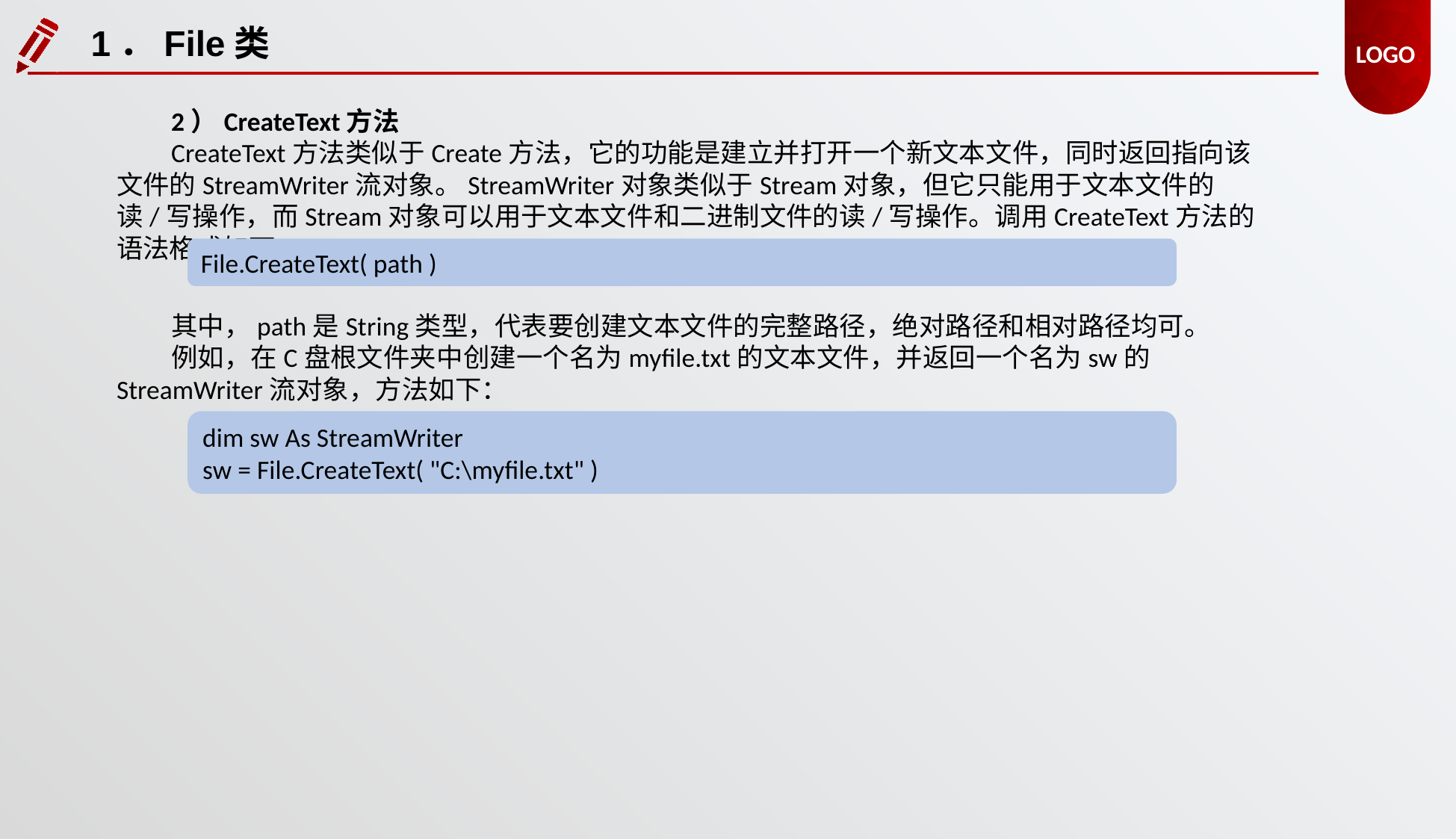

1．File类
2）CreateText方法
CreateText方法类似于Create方法，它的功能是建立并打开一个新文本文件，同时返回指向该文件的StreamWriter流对象。StreamWriter对象类似于Stream对象，但它只能用于文本文件的读/写操作，而Stream对象可以用于文本文件和二进制文件的读/写操作。调用CreateText方法的语法格式如下：
File.CreateText( path )
其中，path是String类型，代表要创建文本文件的完整路径，绝对路径和相对路径均可。
例如，在C盘根文件夹中创建一个名为myfile.txt的文本文件，并返回一个名为sw的StreamWriter流对象，方法如下：
dim sw As StreamWriter
sw = File.CreateText( "C:\myfile.txt" )